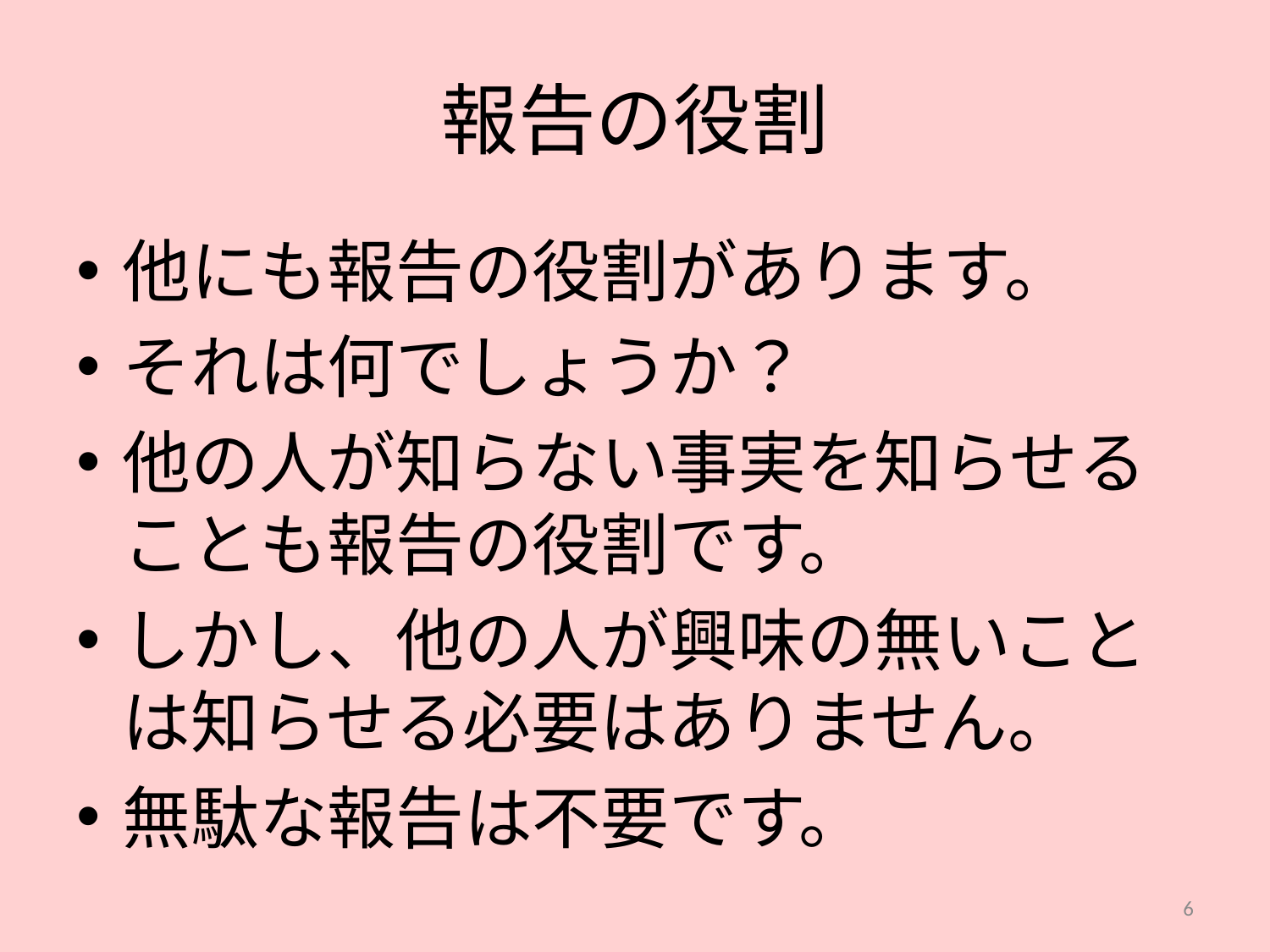

# 報告の役割
他にも報告の役割があります。
それは何でしょうか？
他の人が知らない事実を知らせることも報告の役割です。
しかし、他の人が興味の無いことは知らせる必要はありません。
無駄な報告は不要です。
6